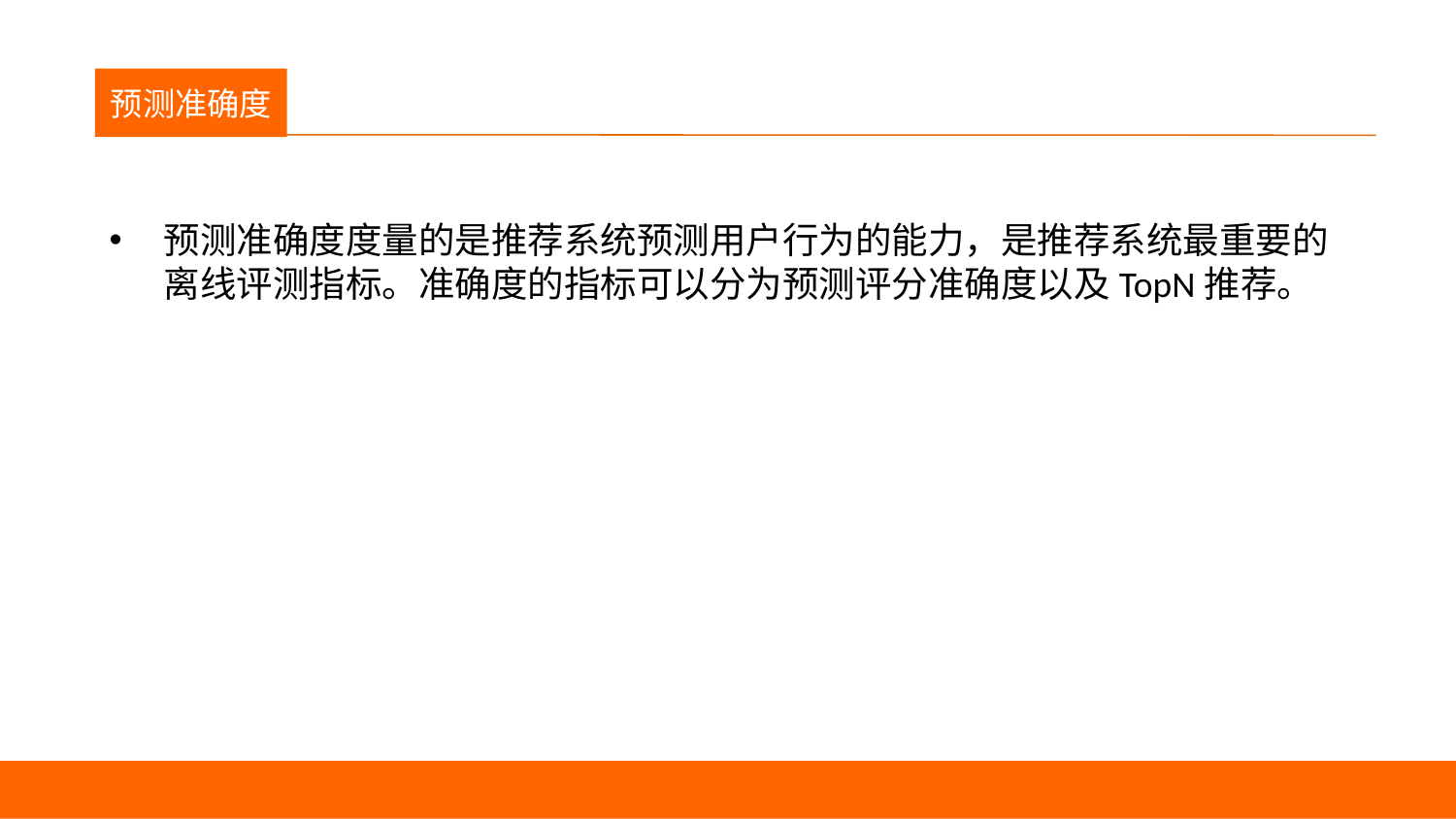

议程
预测准确度

预测准确度度量的是推荐系统预测用户行为的能力，是推荐系统最重要的离线评测指标。准确度的指标可以分为预测评分准确度以及TopN推荐。